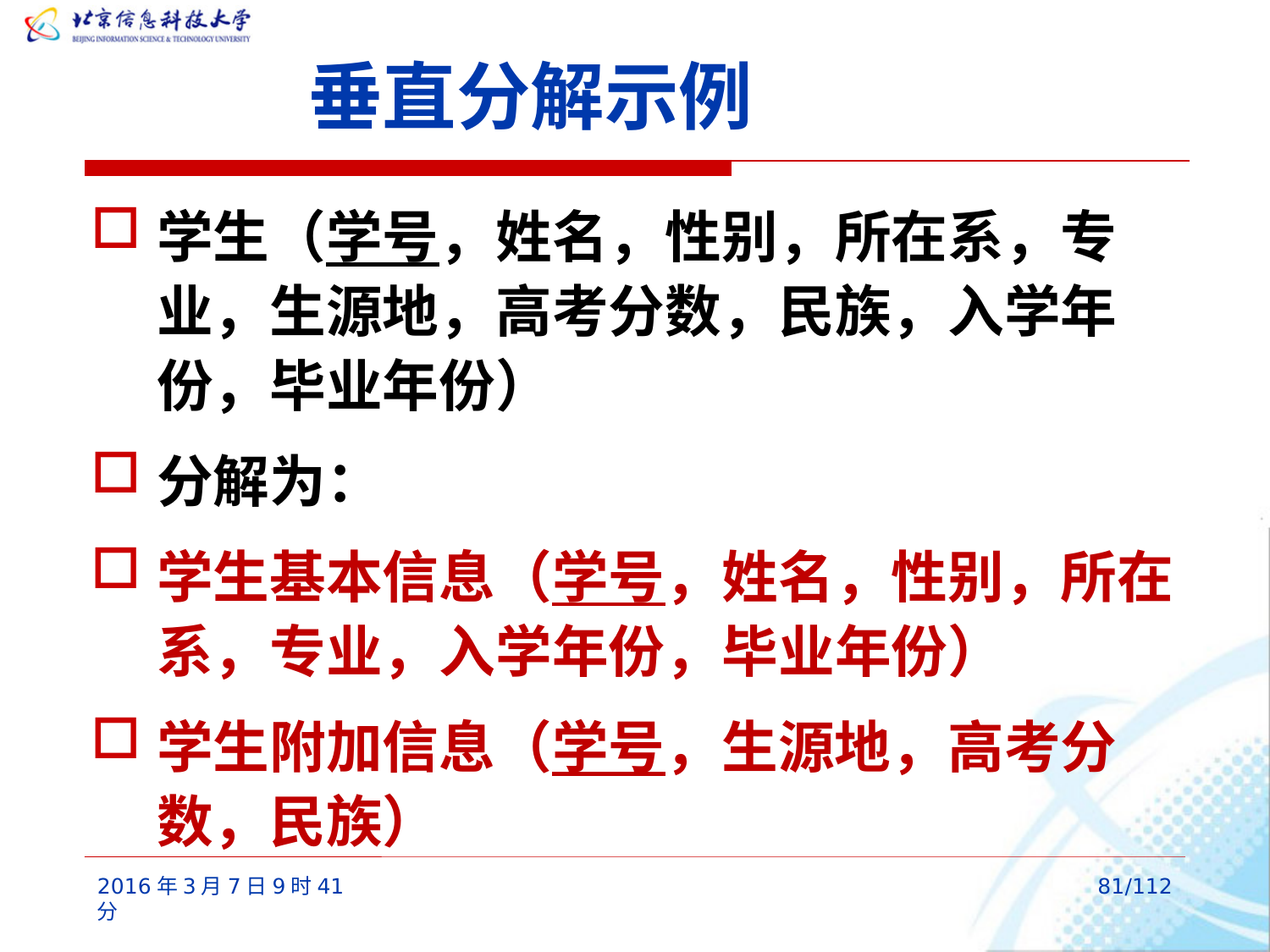

# 垂直分解示例
学生（学号，姓名，性别，所在系，专业，生源地，高考分数，民族，入学年份，毕业年份）
分解为：
学生基本信息（学号，姓名，性别，所在系，专业，入学年份，毕业年份）
学生附加信息（学号，生源地，高考分数，民族）
2016年3月7日9时41分
81/112